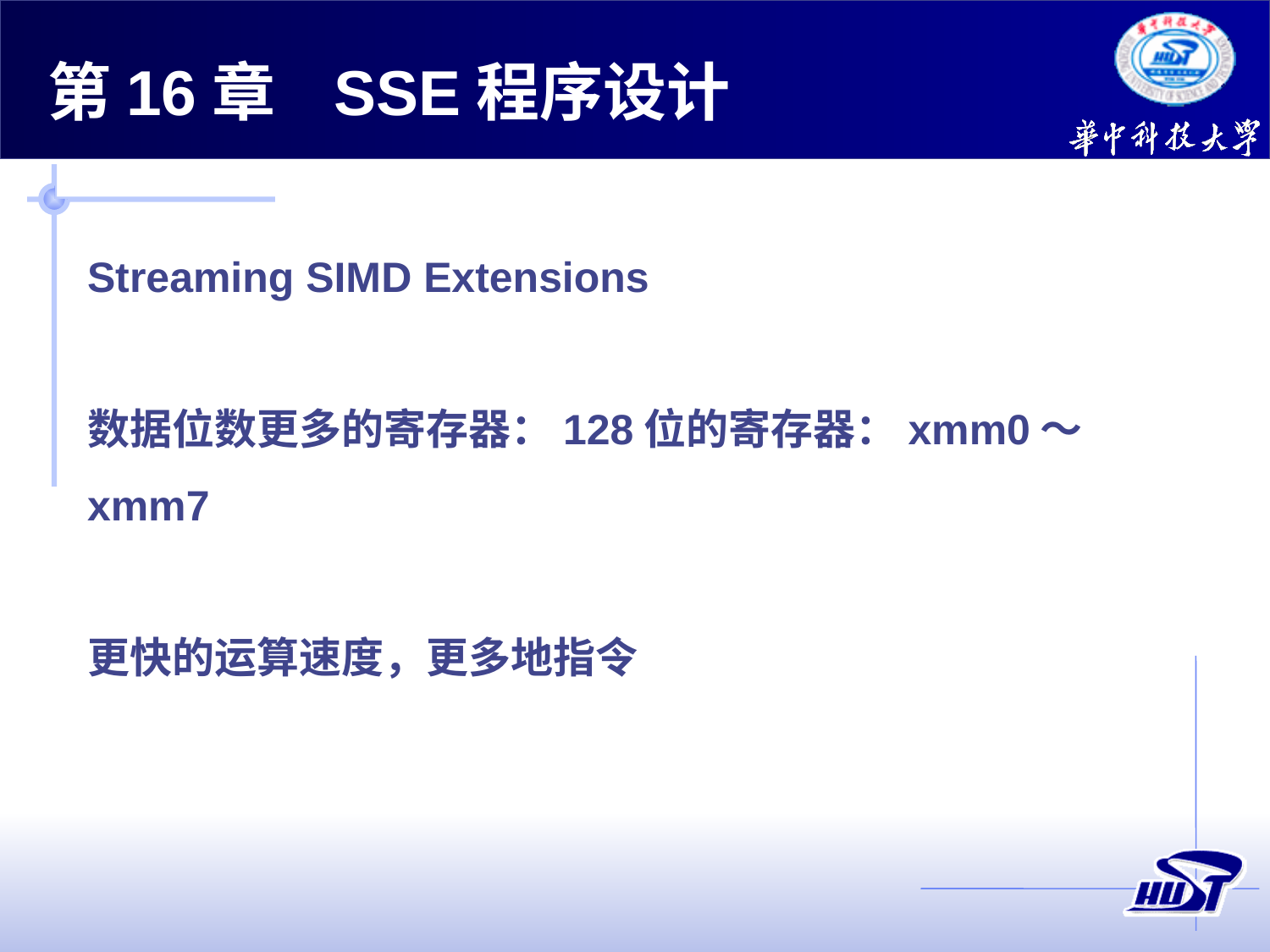

第16章   SSE程序设计
Streaming SIMD Extensions

数据位数更多的寄存器：128位的寄存器：xmm0～xmm7

更快的运算速度，更多地指令